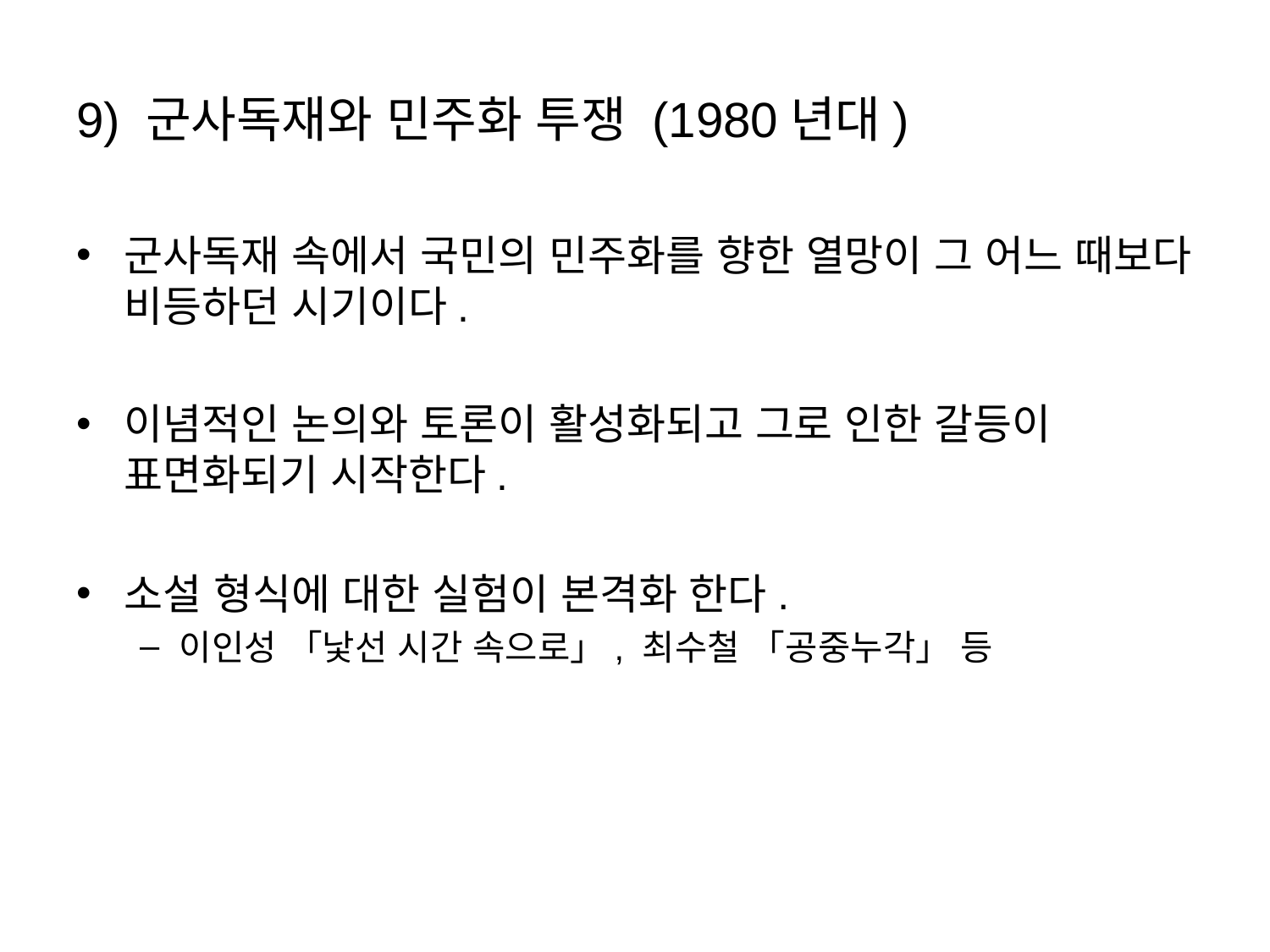

# 9) 군사독재와 민주화 투쟁 (1980년대)
군사독재 속에서 국민의 민주화를 향한 열망이 그 어느 때보다 비등하던 시기이다.

이념적인 논의와 토론이 활성화되고 그로 인한 갈등이 표면화되기 시작한다.

소설 형식에 대한 실험이 본격화 한다.
이인성 「낯선 시간 속으로」, 최수철 「공중누각」 등